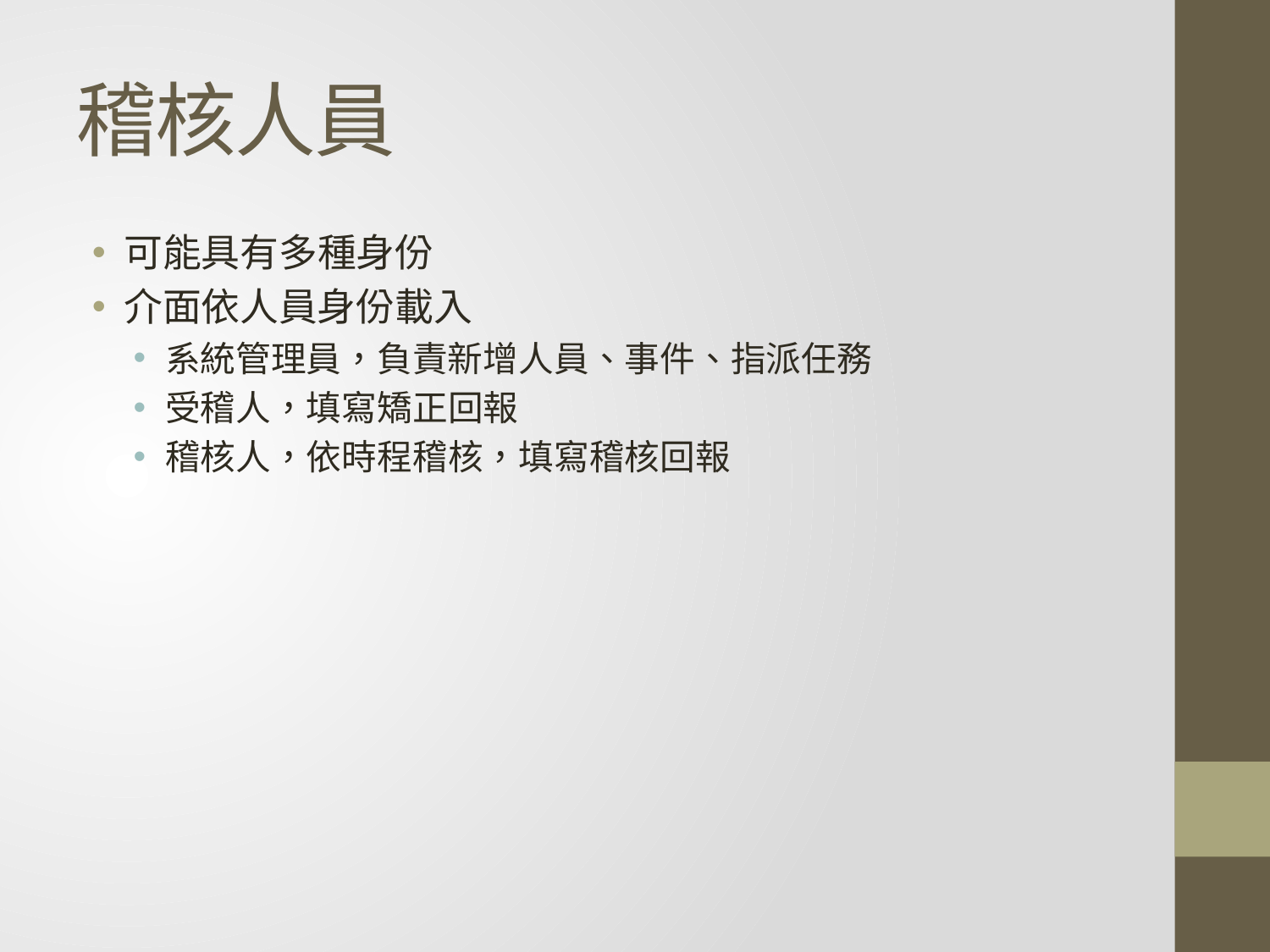

# 稽核人員
可能具有多種身份
介面依人員身份載入
系統管理員，負責新增人員、事件、指派任務
受稽人，填寫矯正回報
稽核人，依時程稽核，填寫稽核回報